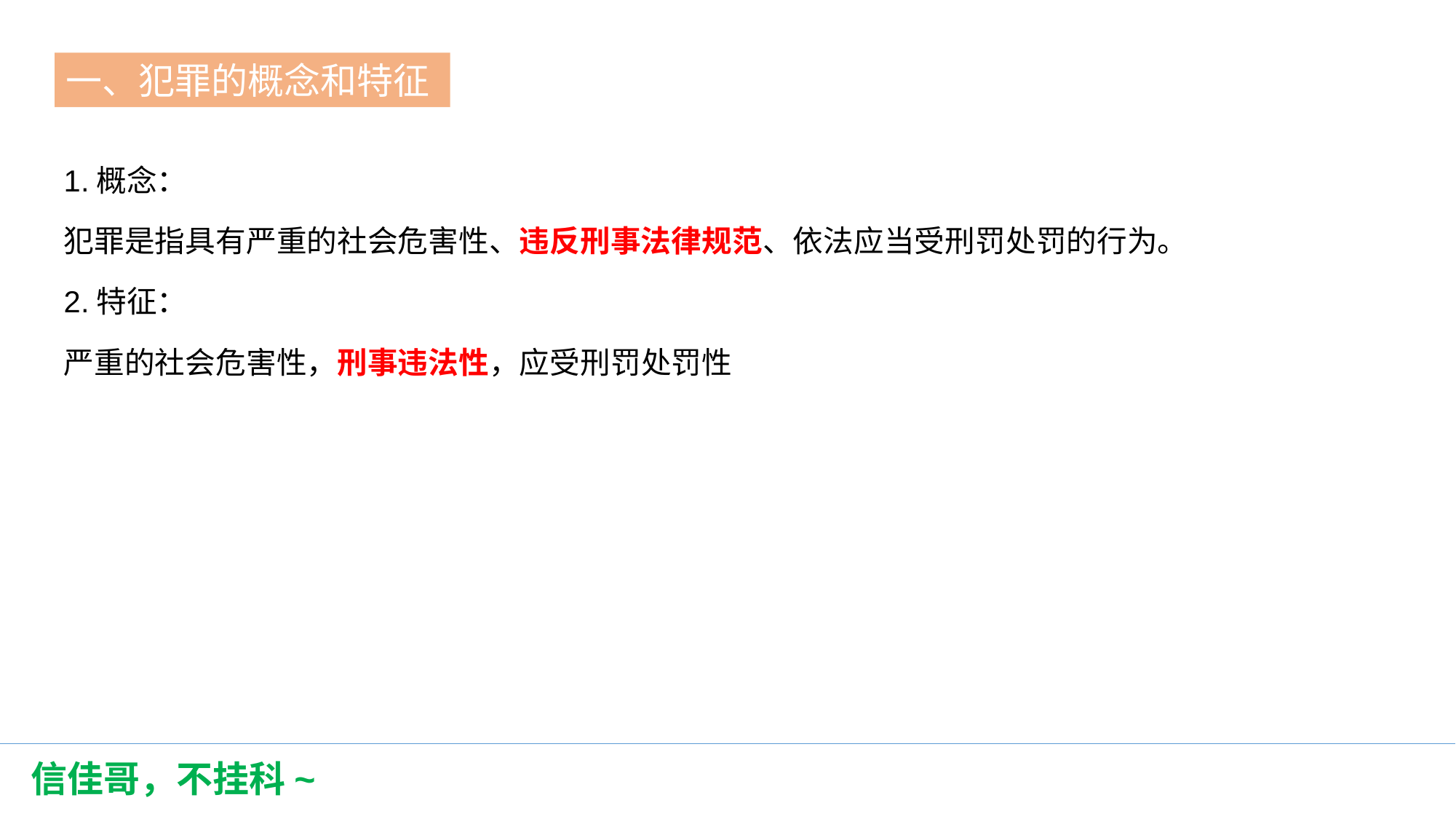

一、犯罪的概念和特征
第一节
1.概念：
犯罪是指具有严重的社会危害性、违反刑事法律规范、依法应当受刑罚处罚的行为。
2.特征：
严重的社会危害性，刑事违法性，应受刑罚处罚性